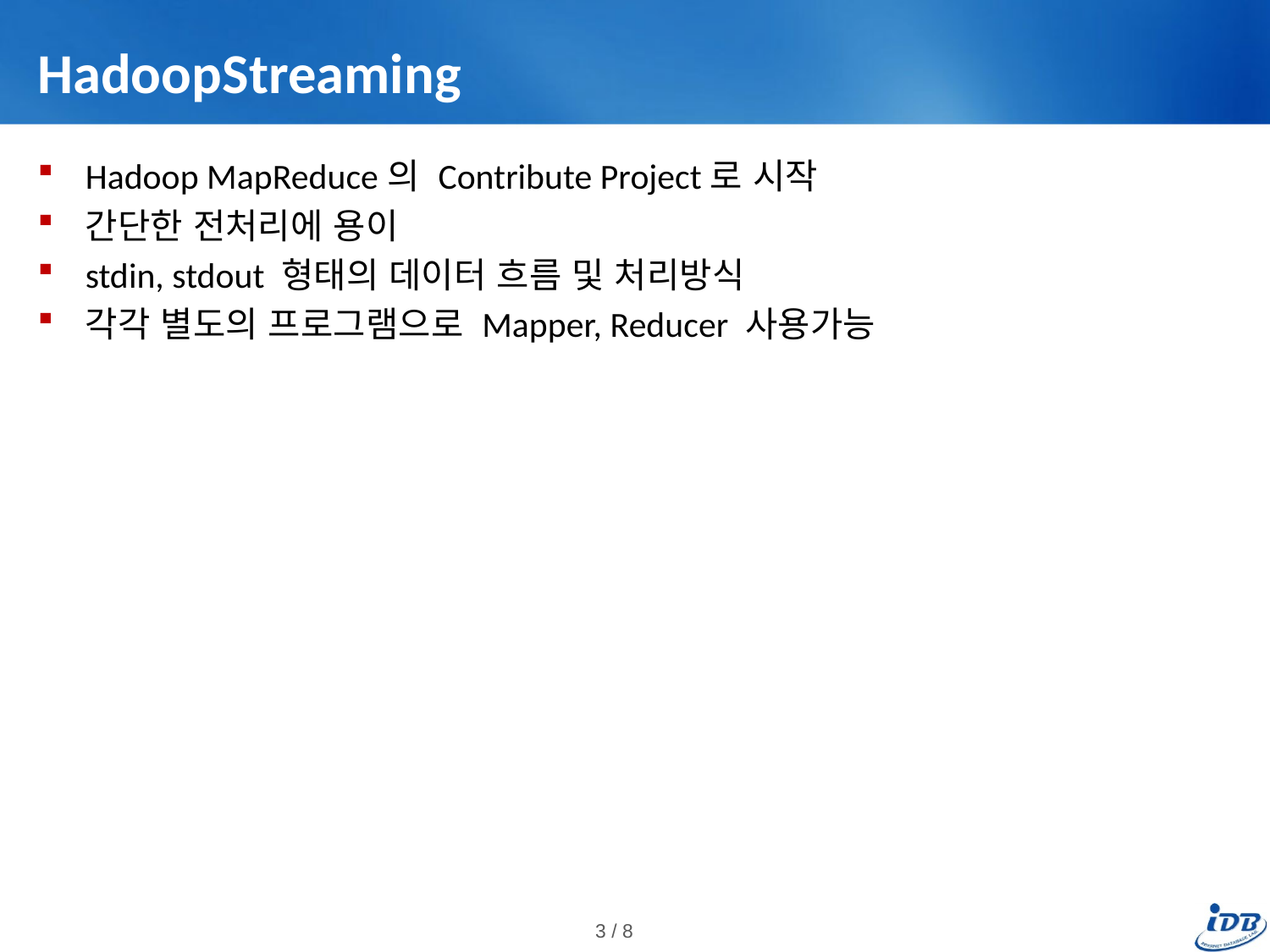

# HadoopStreaming
Hadoop MapReduce의 Contribute Project로 시작
간단한 전처리에 용이
stdin, stdout 형태의 데이터 흐름 및 처리방식
각각 별도의 프로그램으로 Mapper, Reducer 사용가능